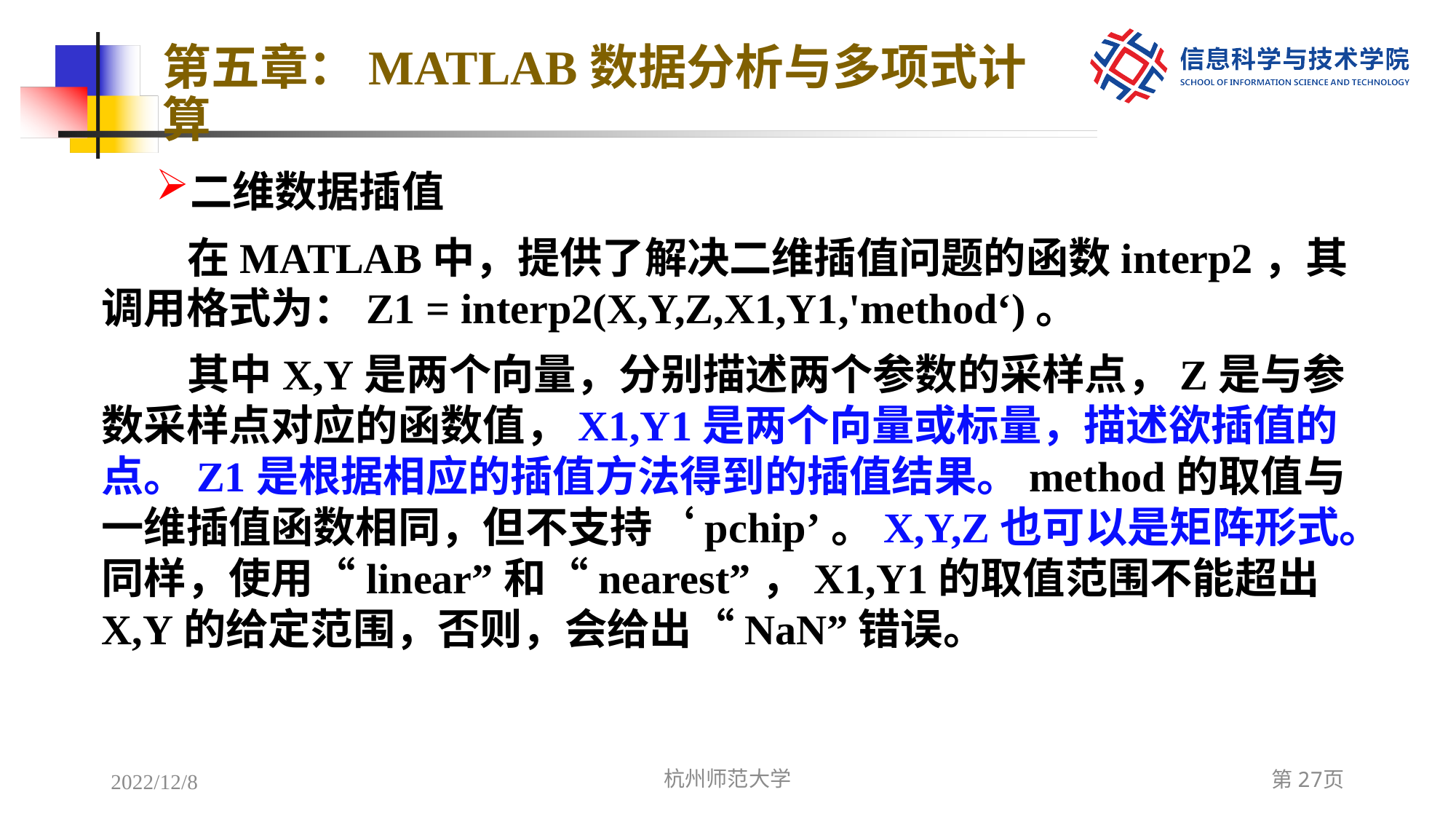

# 第五章：MATLAB数据分析与多项式计算
二维数据插值
在MATLAB中，提供了解决二维插值问题的函数interp2，其调用格式为：Z1 = interp2(X,Y,Z,X1,Y1,'method‘)。
其中X,Y是两个向量，分别描述两个参数的采样点，Z是与参数采样点对应的函数值，X1,Y1是两个向量或标量，描述欲插值的点。Z1是根据相应的插值方法得到的插值结果。method的取值与一维插值函数相同，但不支持‘pchip’。X,Y,Z也可以是矩阵形式。同样，使用“linear”和“nearest”，X1,Y1的取值范围不能超出X,Y的给定范围，否则，会给出“NaN”错误。
2022/12/8
杭州师范大学
第27页